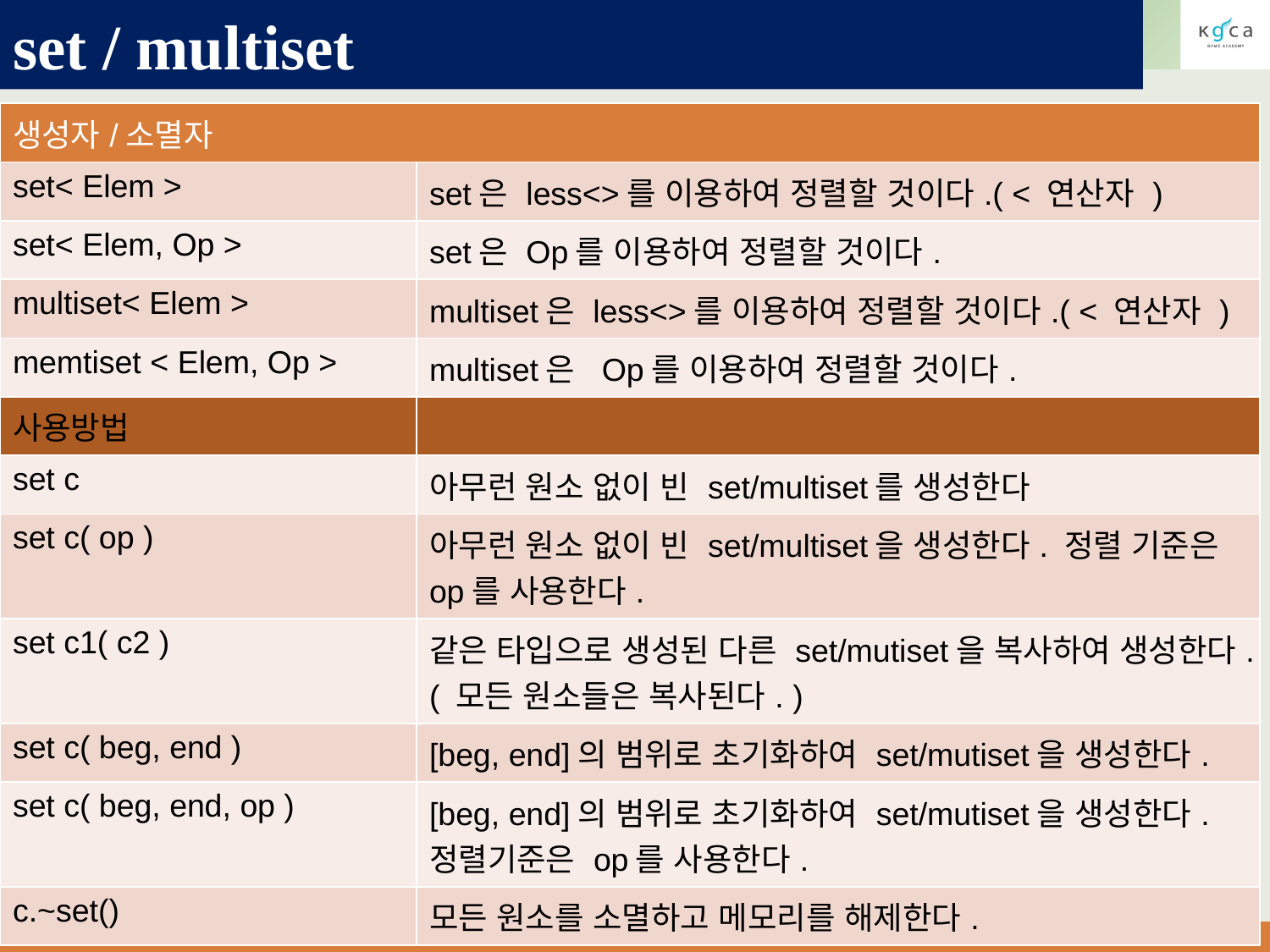

# set / multiset
| 생성자/소멸자 |  |
| --- | --- |
| set< Elem > | set은 less<>를 이용하여 정렬할 것이다.( < 연산자 ) |
| set< Elem, Op > | set은 Op를 이용하여 정렬할 것이다. |
| multiset< Elem > | multiset은 less<>를 이용하여 정렬할 것이다.( < 연산자 ) |
| memtiset < Elem, Op > | multiset은 Op를 이용하여 정렬할 것이다. |
| 사용방법 |  |
| set c | 아무런 원소 없이 빈 set/multiset를 생성한다 |
| set c( op ) | 아무런 원소 없이 빈 set/multiset을 생성한다. 정렬 기준은 op를 사용한다. |
| set c1( c2 ) | 같은 타입으로 생성된 다른 set/mutiset을 복사하여 생성한다.( 모든 원소들은 복사된다. ) |
| set c( beg, end ) | [beg, end]의 범위로 초기화하여 set/mutiset을 생성한다. |
| set c( beg, end, op ) | [beg, end]의 범위로 초기화하여 set/mutiset을 생성한다. 정렬기준은 op를 사용한다. |
| c.~set() | 모든 원소를 소멸하고 메모리를 해제한다. |